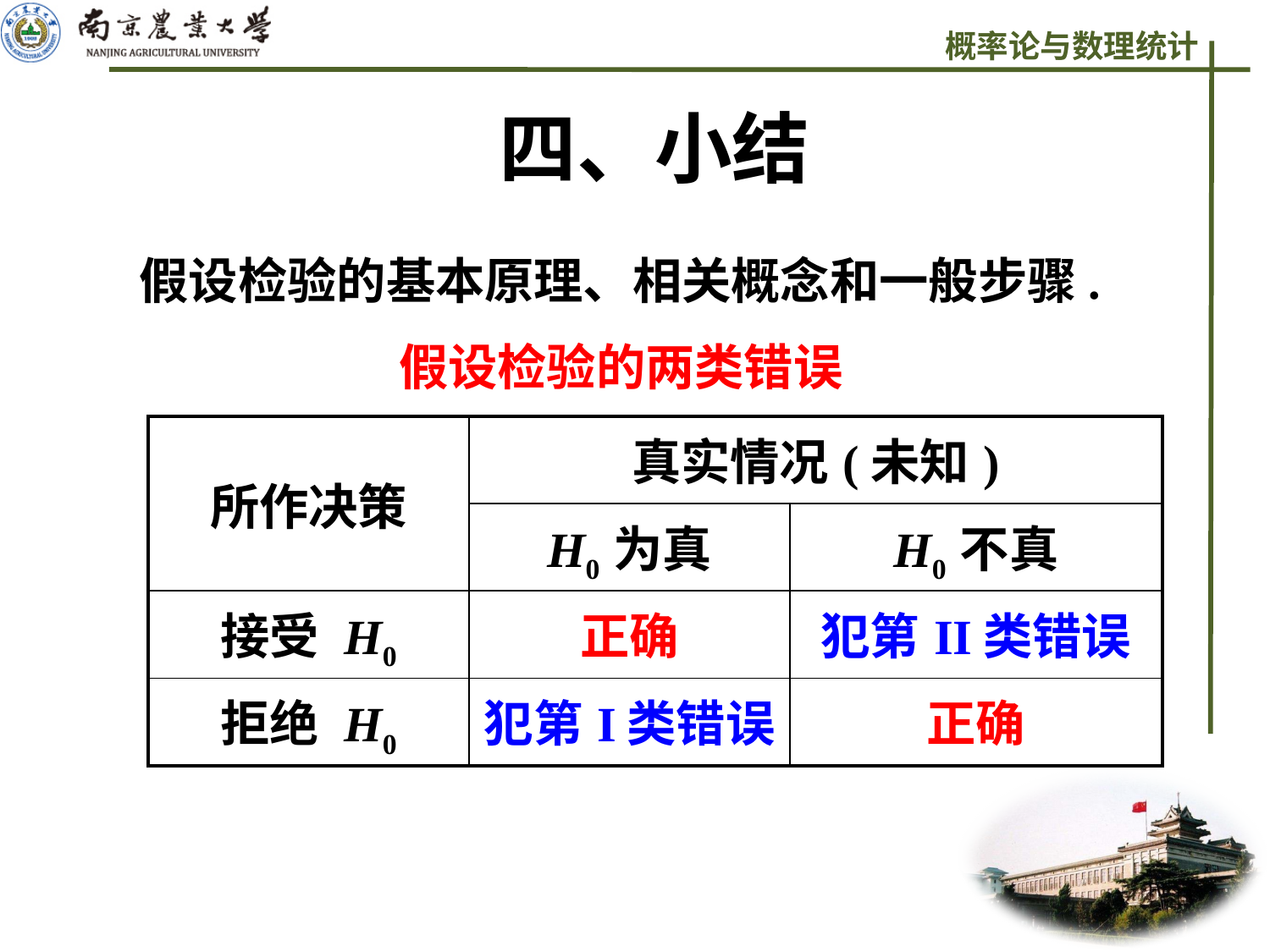

# 四、小结
假设检验的基本原理、相关概念和一般步骤.
假设检验的两类错误
| 所作决策 | 真实情况(未知) |  |
| --- | --- | --- |
|  | H0 为真 | H0 不真 |
| 接受 H0 | 正确 | 犯第II类错误 |
| 拒绝 H0 | 犯第I类错误 | 正确 |